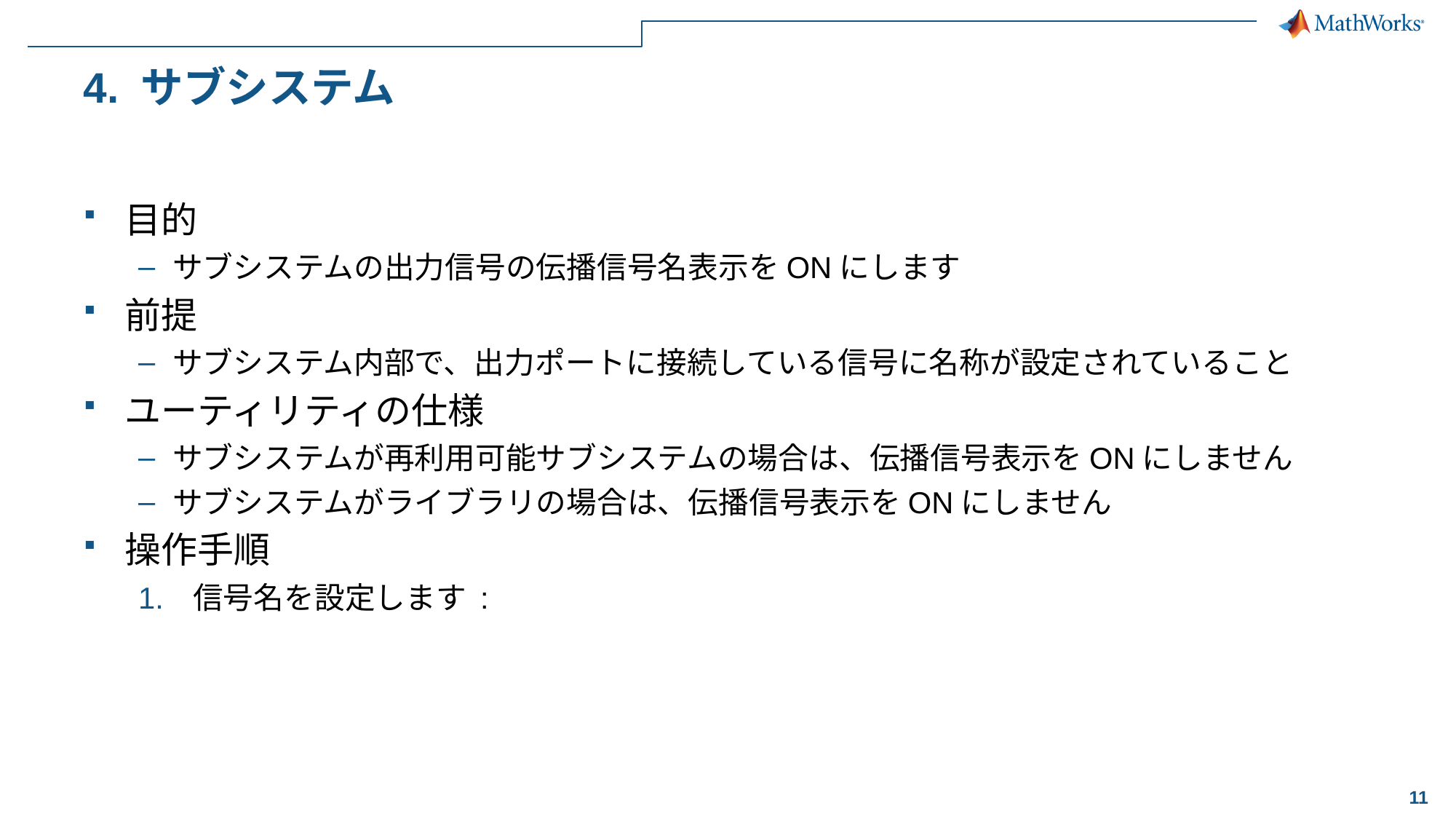

# 4. サブシステム
目的
サブシステムの出力信号の伝播信号名表示をONにします
前提
サブシステム内部で、出力ポートに接続している信号に名称が設定されていること
ユーティリティの仕様
サブシステムが再利用可能サブシステムの場合は、伝播信号表示をONにしません
サブシステムがライブラリの場合は、伝播信号表示をONにしません
操作手順
信号名を設定します :